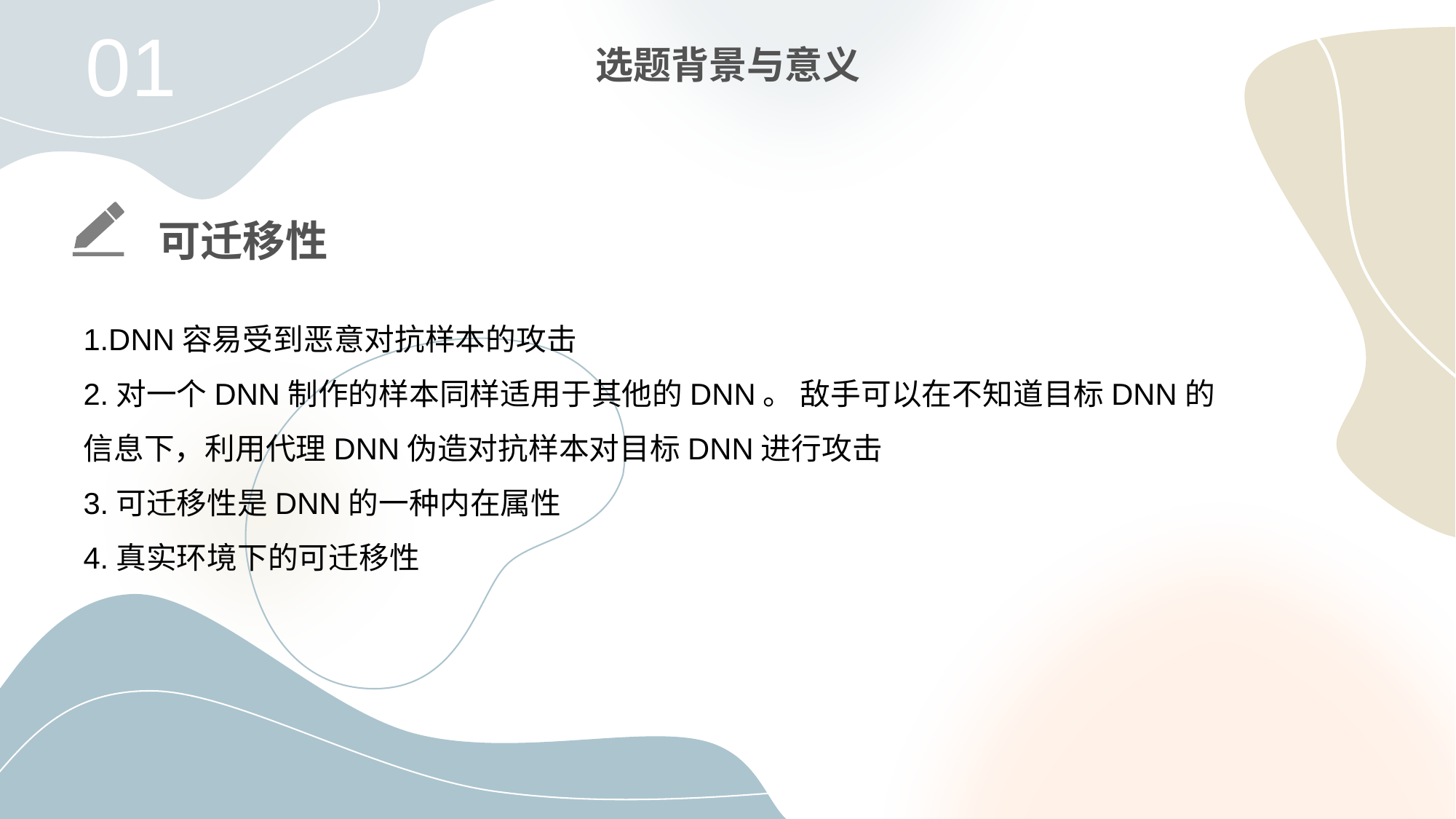

01
选题背景与意义

可迁移性
1.DNN容易受到恶意对抗样本的攻击
2.对⼀个DNN制作的样本同样适用于其他的DNN。 敌手可以在不知道目标DNN的信息下，利用代理DNN伪造对抗样本对目标DNN进行攻击
3.可迁移性是DNN的⼀种内在属性
4.真实环境下的可迁移性